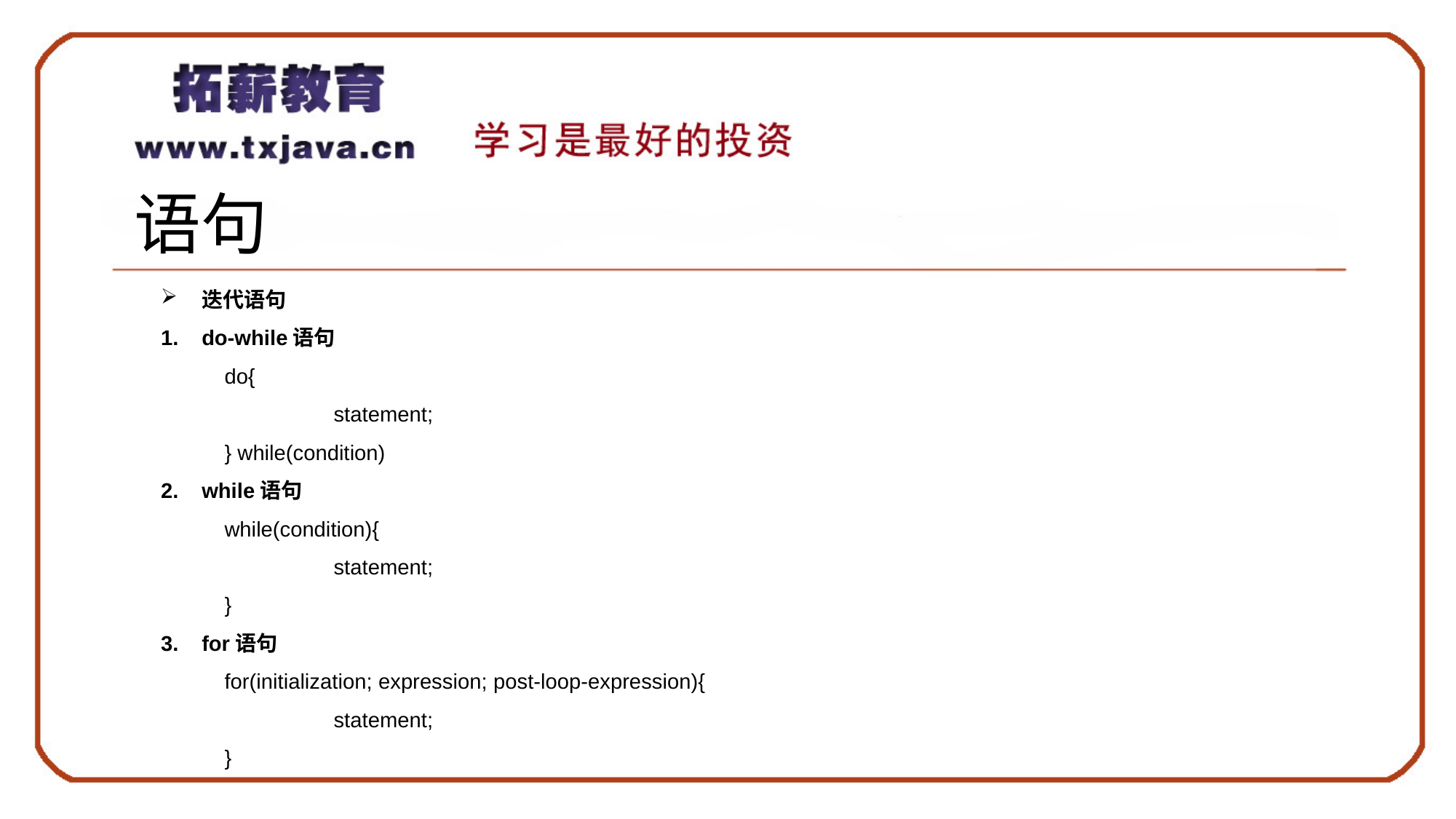

# 语句
迭代语句
do-while语句
do{
	statement;
} while(condition)
while语句
while(condition){
	statement;
}
for语句
for(initialization; expression; post-loop-expression){
	statement;
}